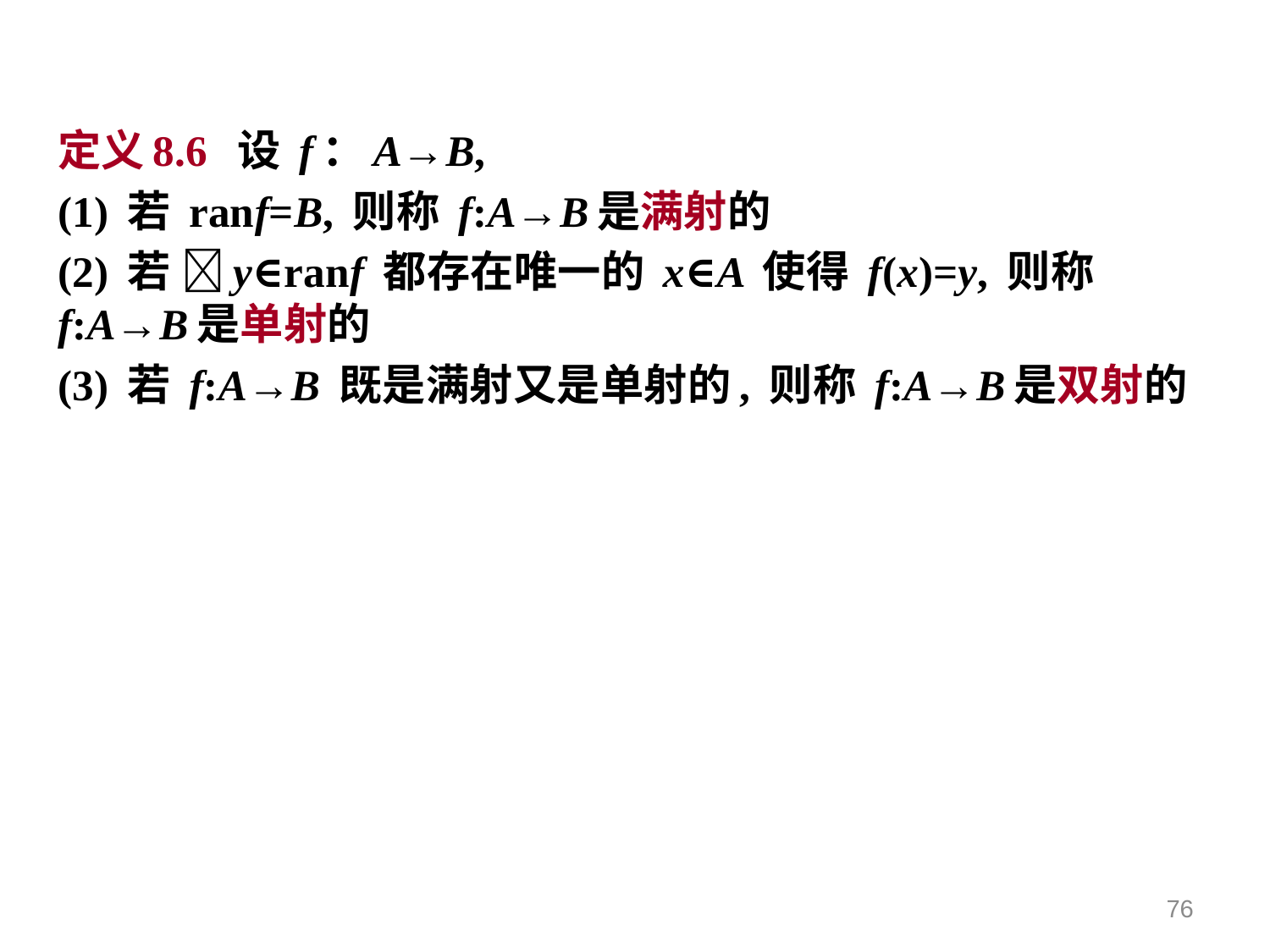

定义8.6  设 f：A→B,
(1) 若 ranf=B, 则称 f:A→B是满射的
(2) 若 ∀y∈ranf 都存在唯一的 x∈A 使得 f(x)=y, 则称 f:A→B是单射的
(3) 若 f:A→B 既是满射又是单射的, 则称 f:A→B是双射的
76